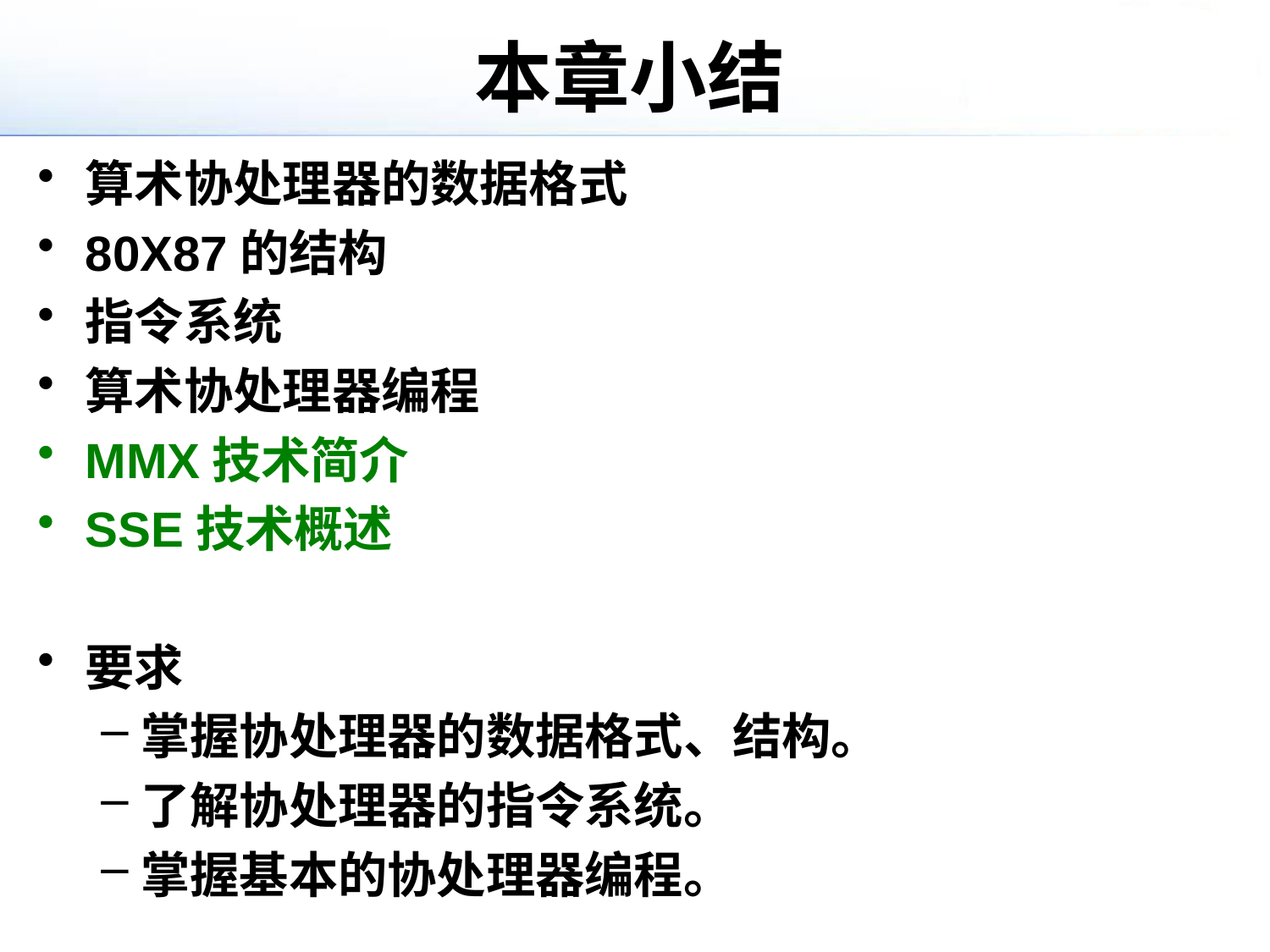

# 本章小结
算术协处理器的数据格式
80X87的结构
指令系统
算术协处理器编程
MMX技术简介
SSE技术概述

要求
掌握协处理器的数据格式、结构。
了解协处理器的指令系统。
掌握基本的协处理器编程。